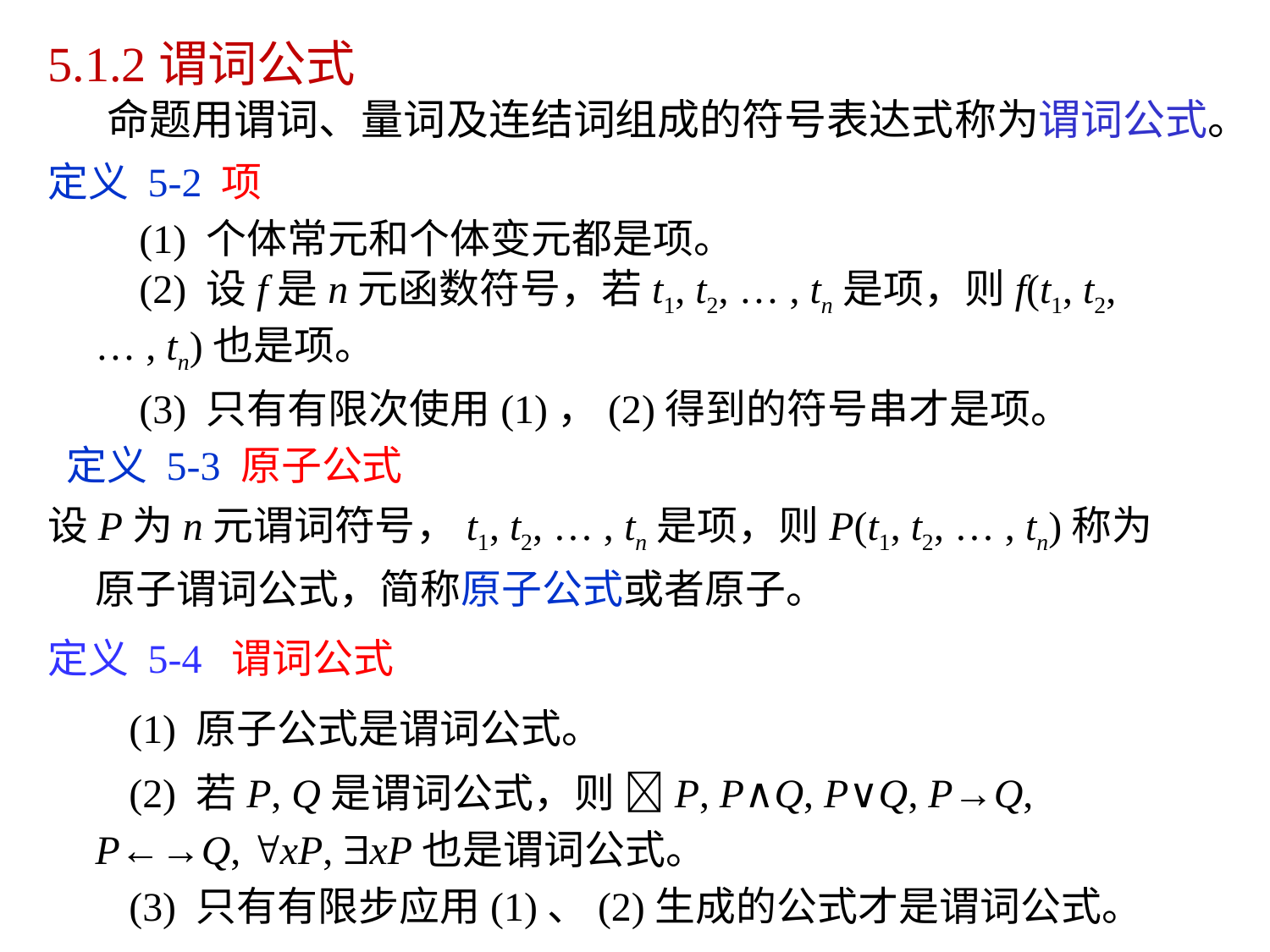

5.1.2谓词公式

定义 5-2 项
         (1) 个体常元和个体变元都是项。
         (2) 设f是n元函数符号，若t1, t2, … , tn是项，则f(t1, t2, … , tn)也是项。
         (3) 只有有限次使用(1)，(2)得到的符号串才是项。
 定义 5-3 原子公式
设P为n元谓词符号，t1, t2, … , tn是项，则P(t1, t2, … , tn)称为原子谓词公式，简称原子公式或者原子。
定义 5-4  谓词公式
        (1) 原子公式是谓词公式。
        (2) 若P, Q是谓词公式，则 ¬P, P∧Q, P∨Q, P→Q, P←→Q, ∀xP, ∃xP也是谓词公式。
        (3) 只有有限步应用(1)、(2)生成的公式才是谓词公式。

命题用谓词、量词及连结词组成的符号表达式称为谓词公式。